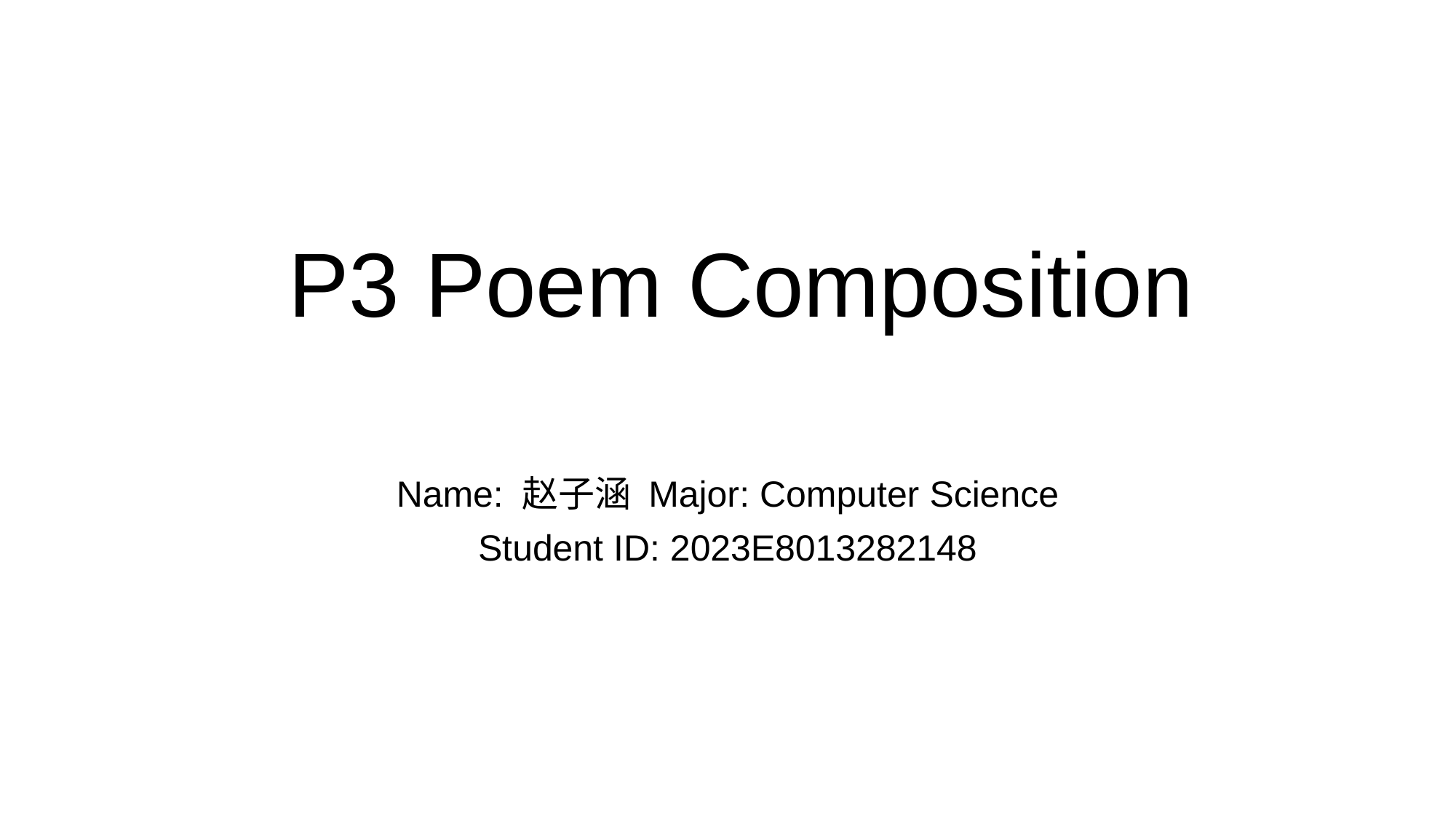

# P3 Poem Composition
Name: 赵子涵 Major: Computer Science
Student ID: 2023E8013282148